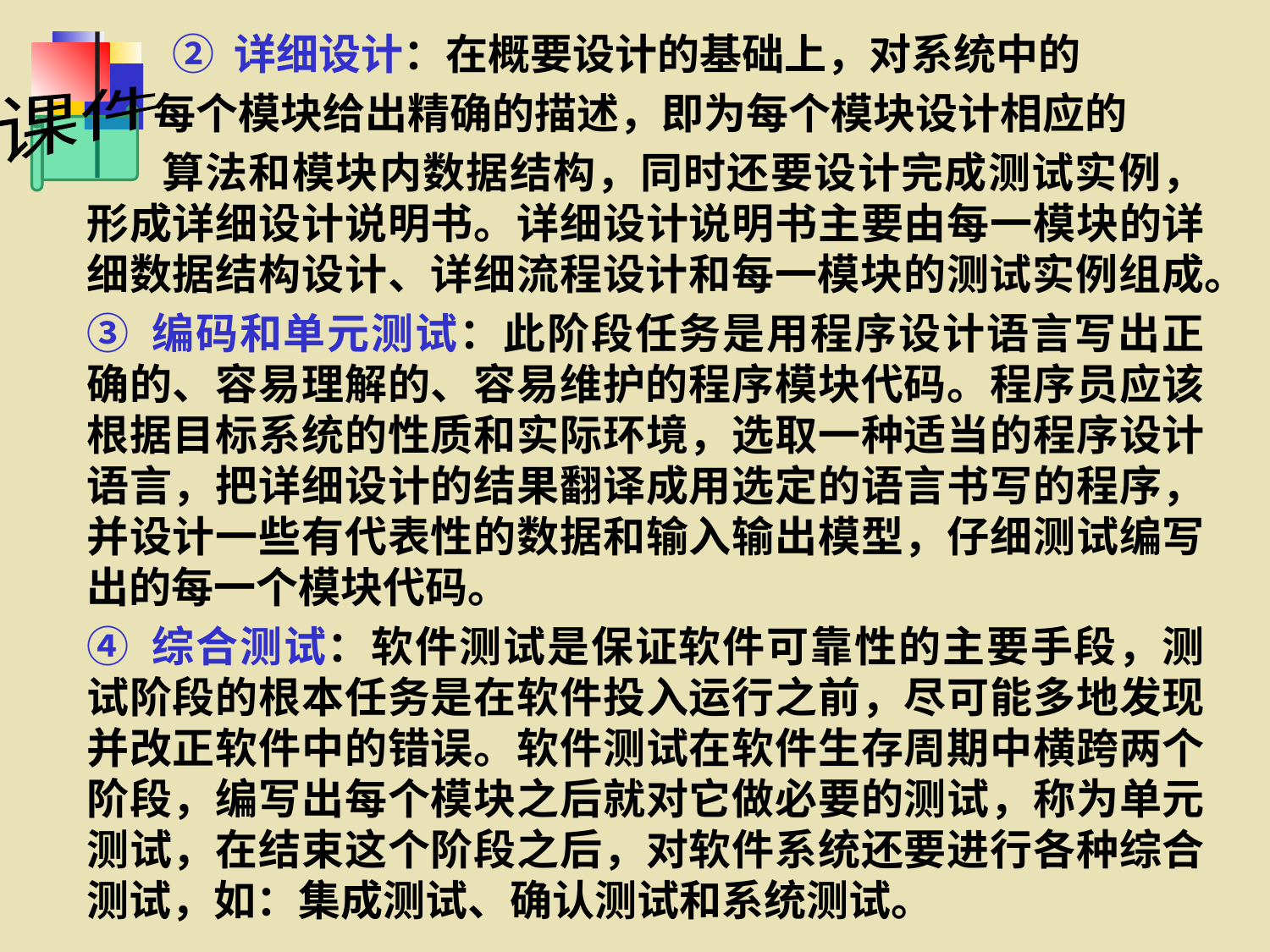

② 详细设计：在概要设计的基础上，对系统中的
      每个模块给出精确的描述，即为每个模块设计相应的
      算法和模块内数据结构，同时还要设计完成测试实例，形成详细设计说明书。详细设计说明书主要由每一模块的详细数据结构设计、详细流程设计和每一模块的测试实例组成。
③ 编码和单元测试：此阶段任务是用程序设计语言写出正确的、容易理解的、容易维护的程序模块代码。程序员应该根据目标系统的性质和实际环境，选取一种适当的程序设计语言，把详细设计的结果翻译成用选定的语言书写的程序，并设计一些有代表性的数据和输入输出模型，仔细测试编写出的每一个模块代码。
④ 综合测试：软件测试是保证软件可靠性的主要手段，测试阶段的根本任务是在软件投入运行之前，尽可能多地发现并改正软件中的错误。软件测试在软件生存周期中横跨两个阶段，编写出每个模块之后就对它做必要的测试，称为单元测试，在结束这个阶段之后，对软件系统还要进行各种综合测试，如：集成测试、确认测试和系统测试。